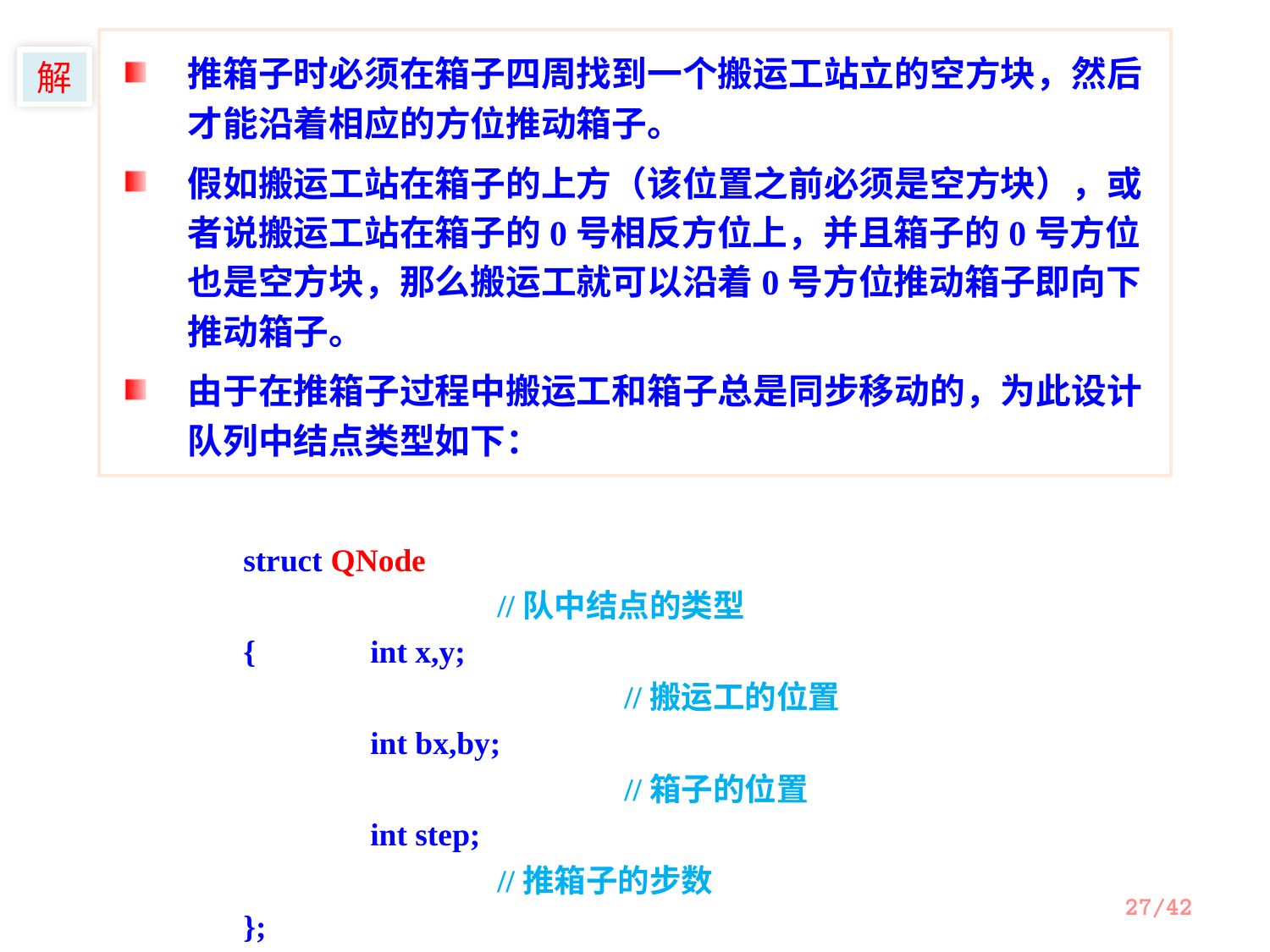

推箱子时必须在箱子四周找到一个搬运工站立的空方块，然后才能沿着相应的方位推动箱子。
假如搬运工站在箱子的上方（该位置之前必须是空方块），或者说搬运工站在箱子的0号相反方位上，并且箱子的0号方位也是空方块，那么搬运工就可以沿着0号方位推动箱子即向下推动箱子。
由于在推箱子过程中搬运工和箱子总是同步移动的，为此设计队列中结点类型如下：
解
struct QNode							//队中结点的类型
{	int x,y;								//搬运工的位置
	int bx,by;							//箱子的位置
	int step;							//推箱子的步数
};
27/42